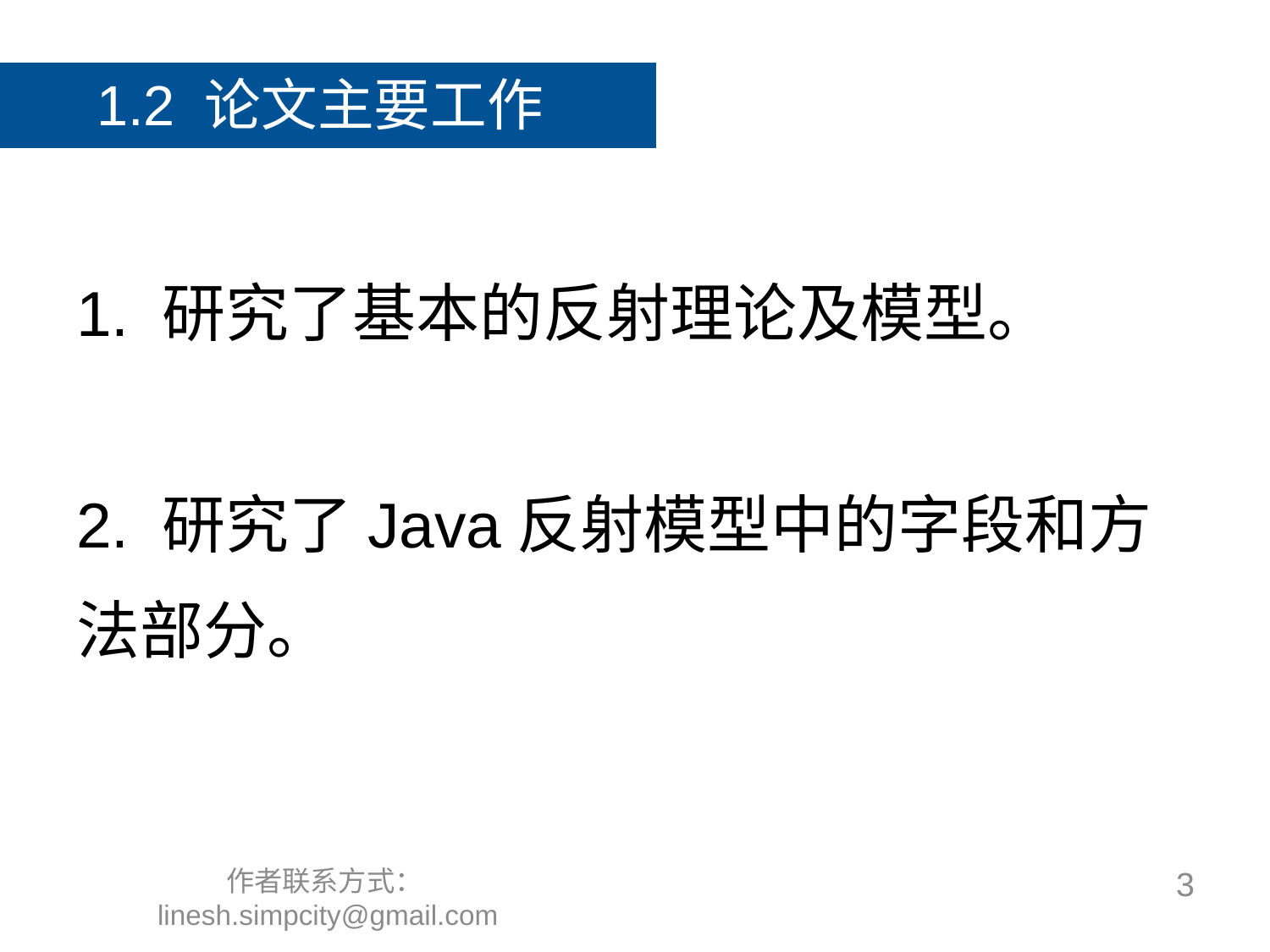

1.2 论文主要工作
# 1. 研究了基本的反射理论及模型。 2. 研究了Java反射模型中的字段和方法部分。
作者联系方式：linesh.simpcity@gmail.com
3